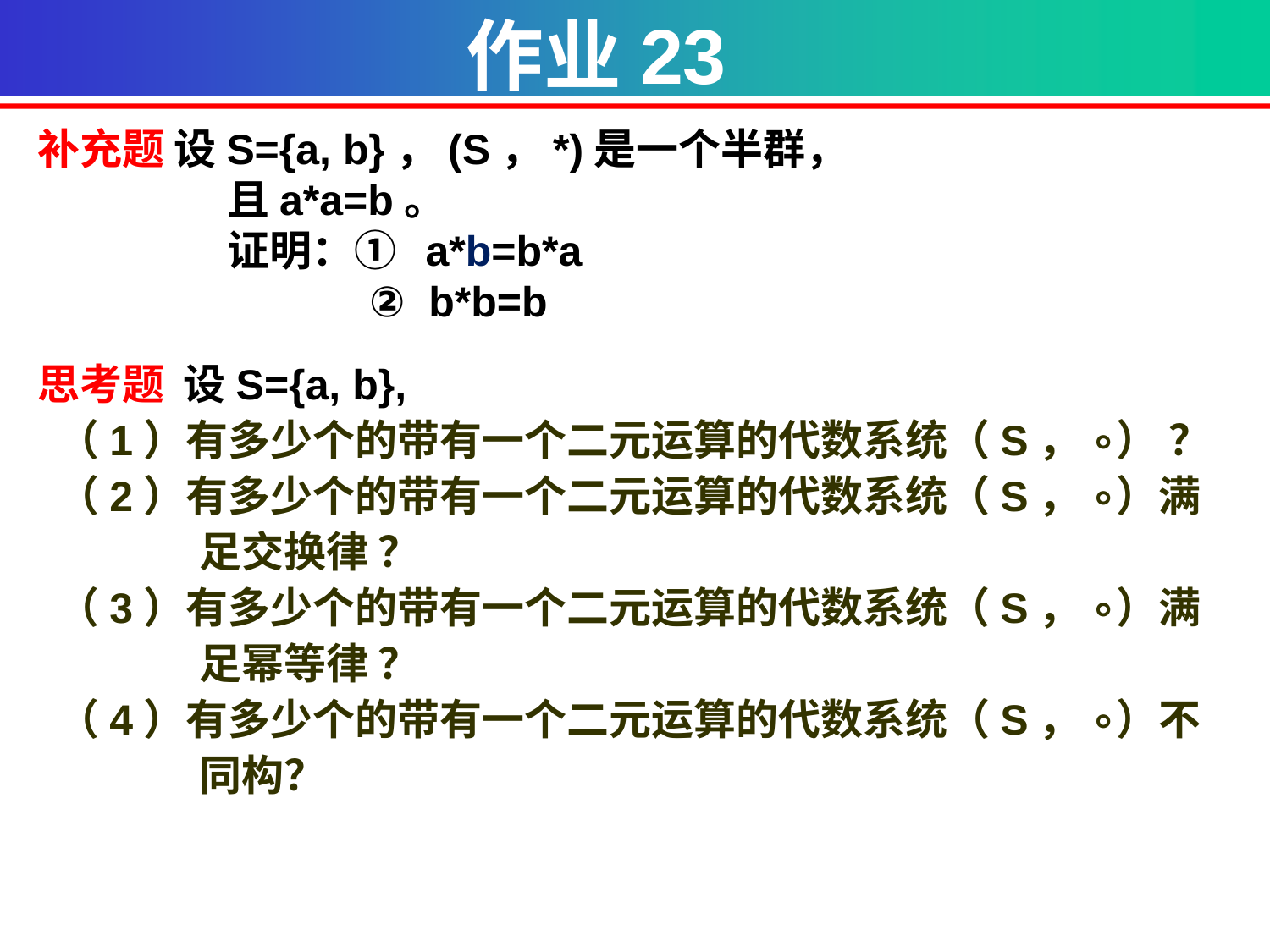

作业23

补充题 设S={a, b}，(S，*)是一个半群，
	       且a*a=b。
	       证明：①  a*b=b*a
                            ②  b*b=b
思考题  设S={a, b},
 （1）有多少个的带有一个二元运算的代数系统（S， ∘） ？
 （2）有多少个的带有一个二元运算的代数系统（S， ∘）满足交换律 ？
 （3）有多少个的带有一个二元运算的代数系统（S， ∘）满足幂等律 ？
 （4）有多少个的带有一个二元运算的代数系统（S， ∘）不同构？